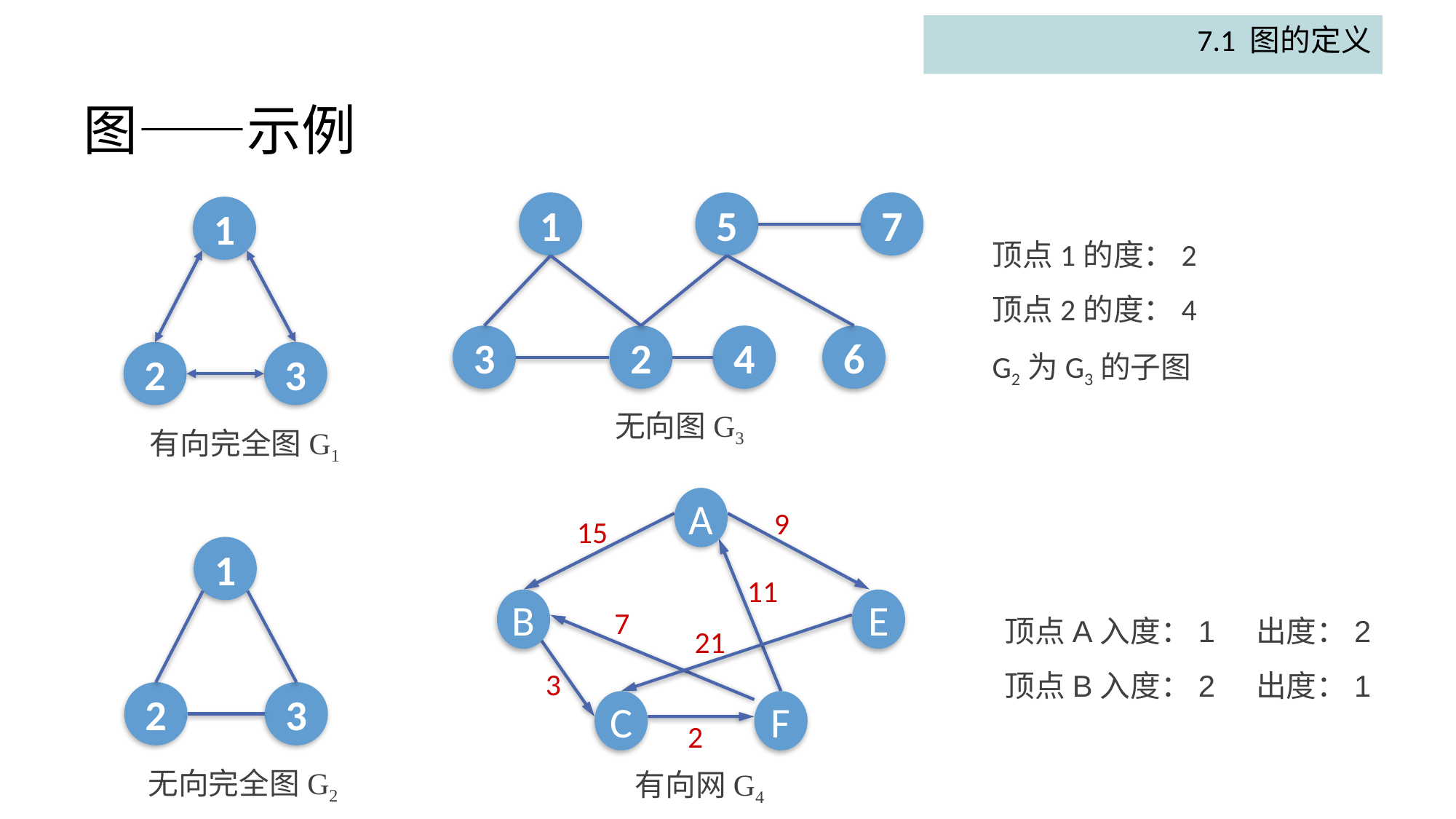

7.1 图的定义
# 图——示例
1
5
7
3
2
4
6
无向图G3
1
2
3
有向完全图G1
顶点1的度：2
顶点2的度：4
G2为G3的子图
A
9
15

11
B
E
7

21

3
C
F
2

有向网G4
1
2
3
无向完全图G2
顶点A入度：1    出度：2
顶点B入度：2    出度：1